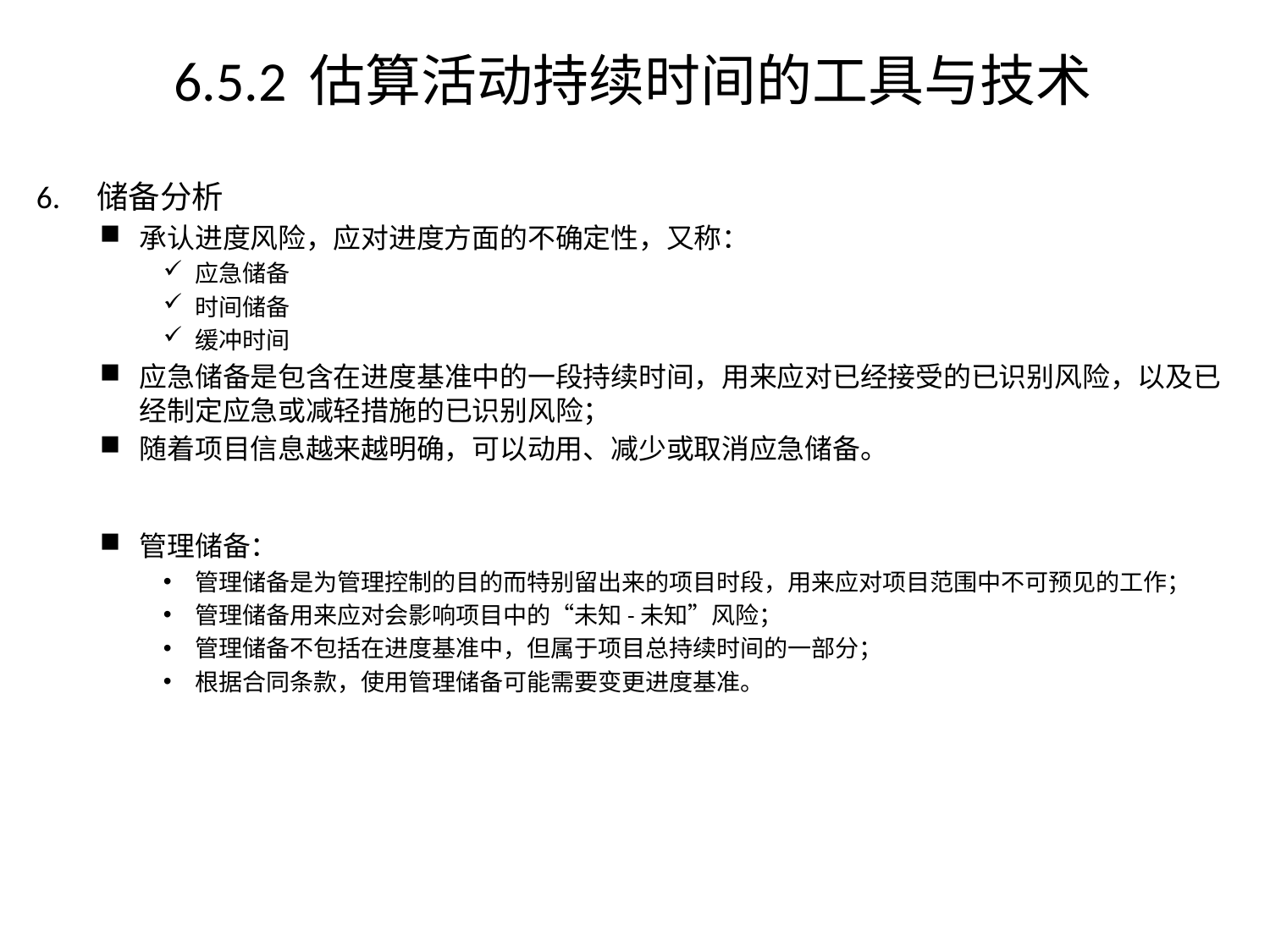

# 6.5.2 估算活动持续时间的工具与技术
6.    储备分析
承认进度风险，应对进度方面的不确定性，又称：
应急储备
时间储备
缓冲时间
应急储备是包含在进度基准中的一段持续时间，用来应对已经接受的已识别风险，以及已经制定应急或减轻措施的已识别风险；
随着项目信息越来越明确，可以动用、减少或取消应急储备。

管理储备：
管理储备是为管理控制的目的而特别留出来的项目时段，用来应对项目范围中不可预见的工作；
管理储备用来应对会影响项目中的“未知-未知”风险；
管理储备不包括在进度基准中，但属于项目总持续时间的一部分；
根据合同条款，使用管理储备可能需要变更进度基准。